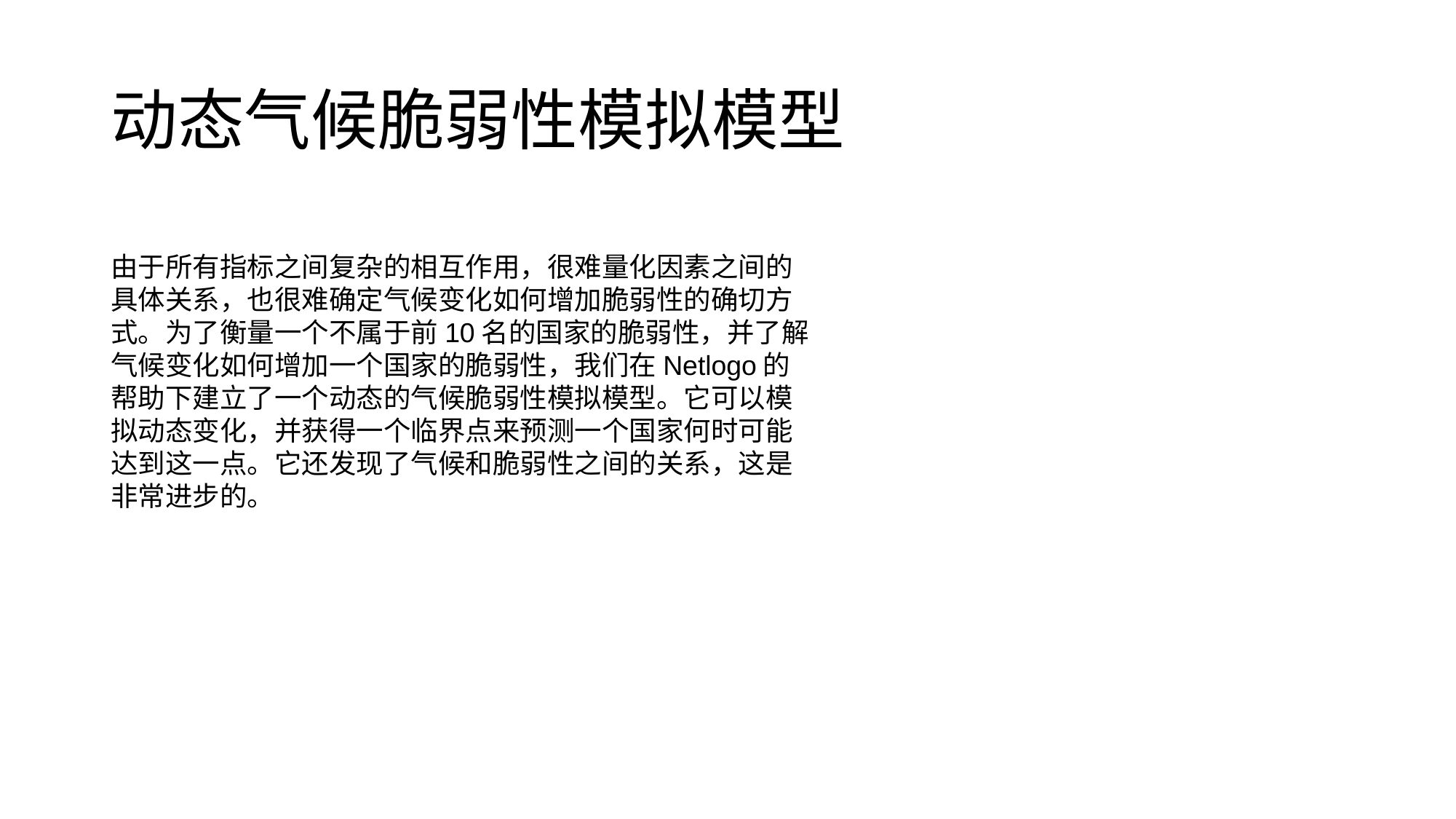

# 动态气候脆弱性模拟模型
由于所有指标之间复杂的相互作用，很难量化因素之间的具体关系，也很难确定气候变化如何增加脆弱性的确切方式。为了衡量一个不属于前10名的国家的脆弱性，并了解气候变化如何增加一个国家的脆弱性，我们在Netlogo的帮助下建立了一个动态的气候脆弱性模拟模型。它可以模拟动态变化，并获得一个临界点来预测一个国家何时可能达到这一点。它还发现了气候和脆弱性之间的关系，这是非常进步的。